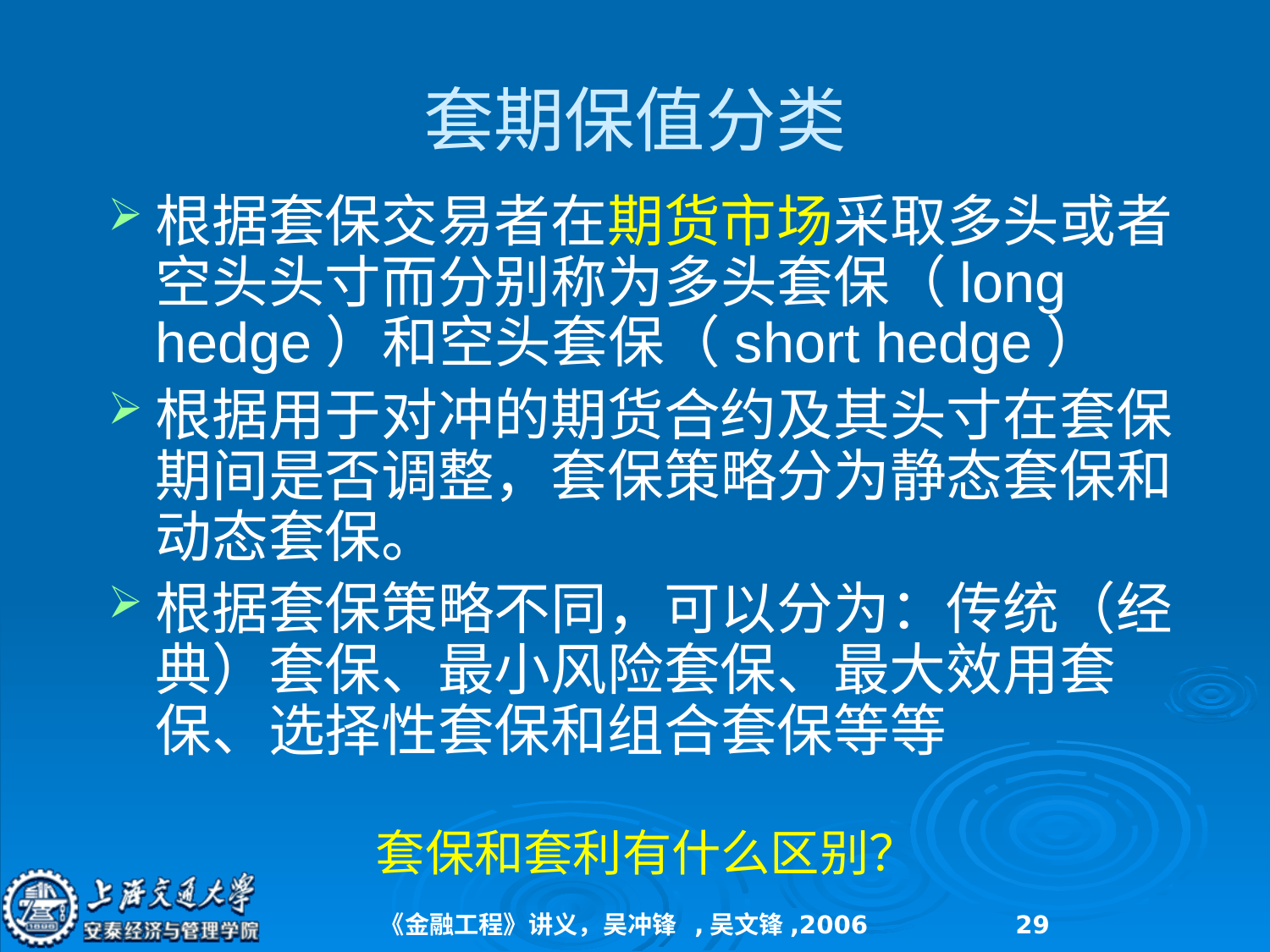

# 套期保值分类
根据套保交易者在期货市场采取多头或者空头头寸而分别称为多头套保（long hedge）和空头套保（short hedge）
根据用于对冲的期货合约及其头寸在套保期间是否调整，套保策略分为静态套保和动态套保。
根据套保策略不同，可以分为：传统（经典）套保、最小风险套保、最大效用套保、选择性套保和组合套保等等

套保和套利有什么区别？